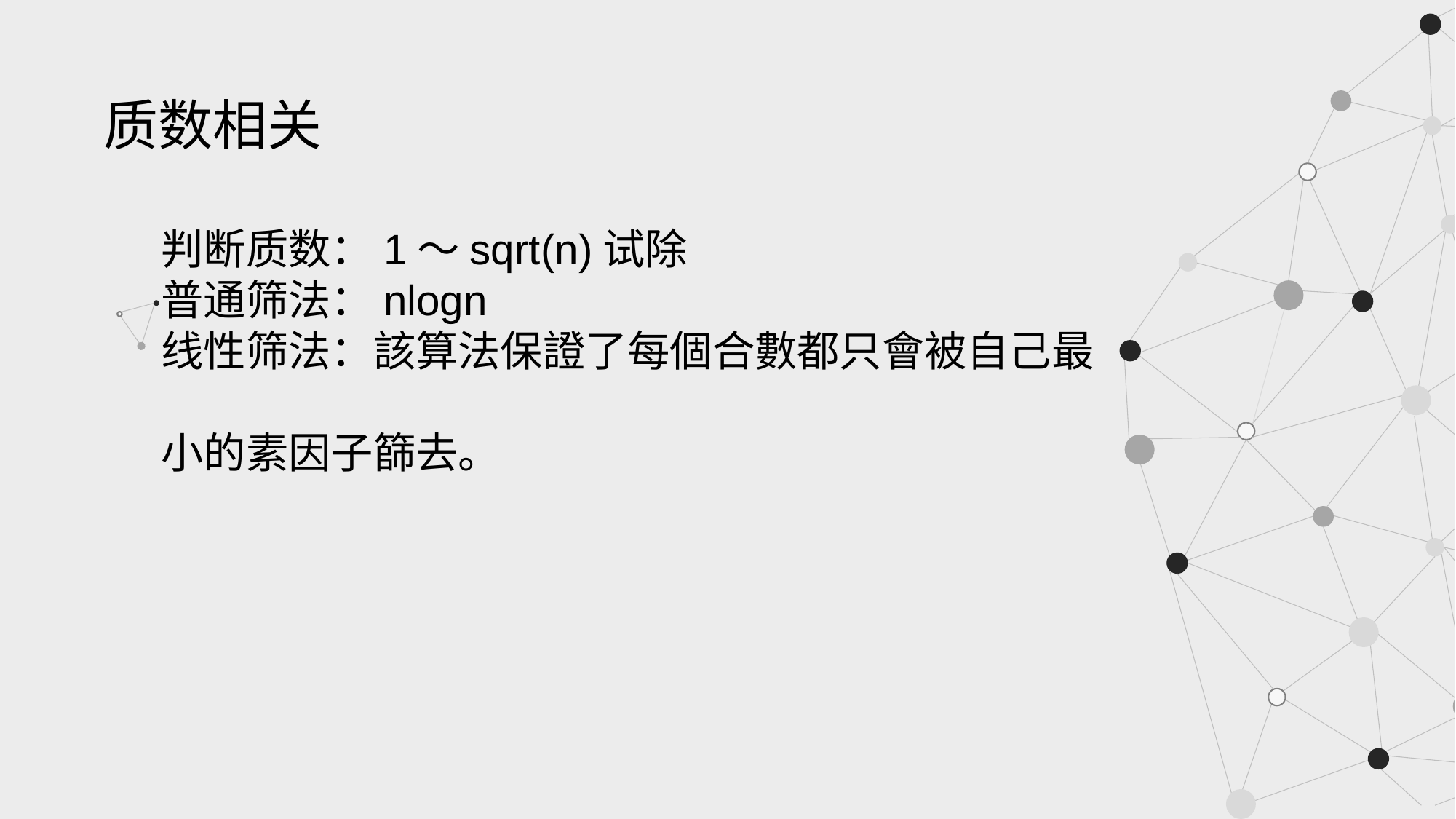

质数相关

     判断质数：1～sqrt(n)试除
     普通筛法：nlogn
     线性筛法：該算法保證了每個合數都只會被自己最
     小的素因子篩去。